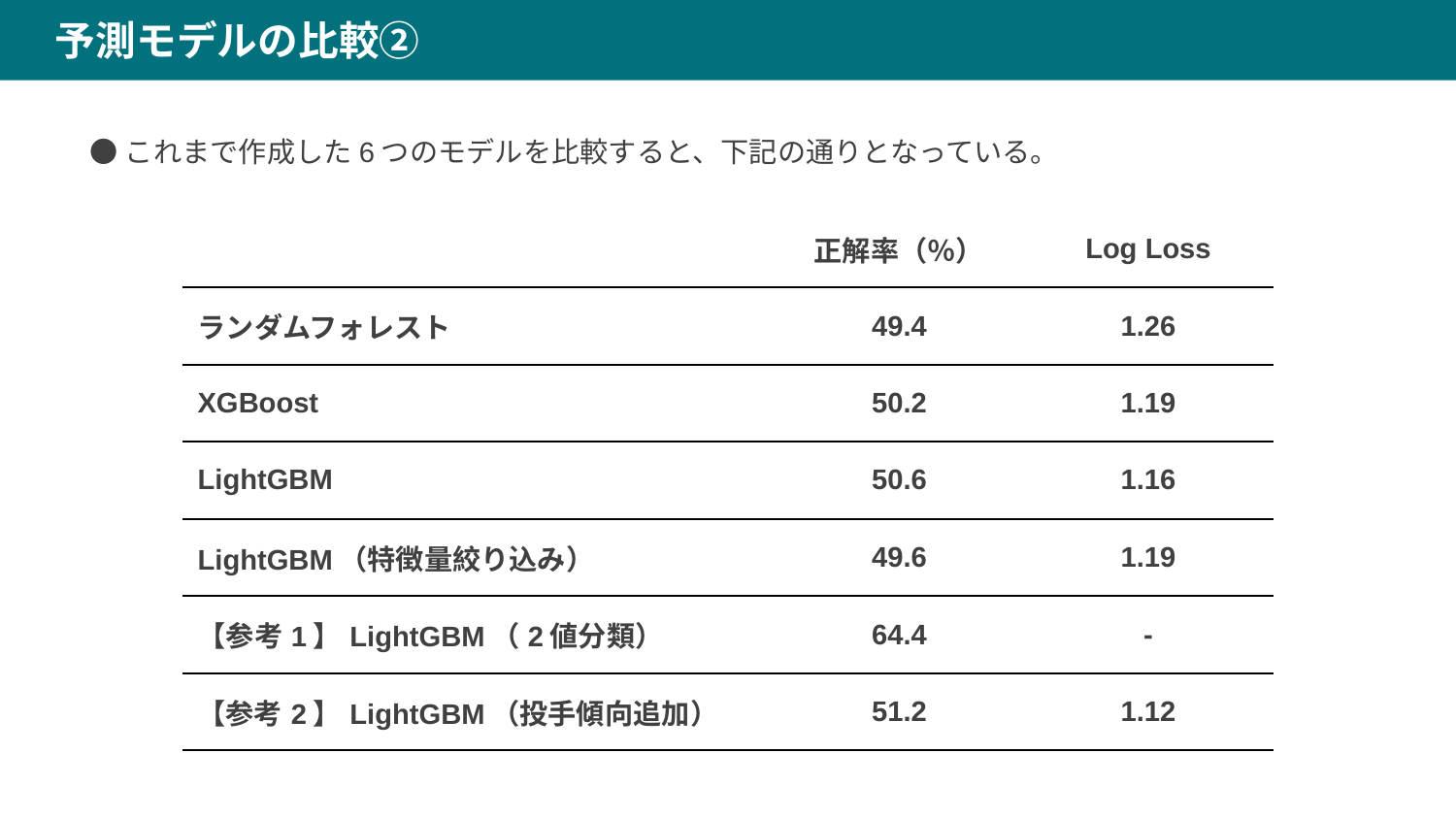

予測モデルの比較②
●これまで作成した6つのモデルを比較すると、下記の通りとなっている。
|  | 正解率（％） | Log Loss |
| --- | --- | --- |
| ランダムフォレスト | 49.4 | 1.26 |
| XGBoost | 50.2 | 1.19 |
| LightGBM | 50.6 | 1.16 |
| LightGBM（特徴量絞り込み） | 49.6 | 1.19 |
| 【参考1】LightGBM（2値分類） | 64.4 | - |
| 【参考2】LightGBM（投手傾向追加） | 51.2 | 1.12 |